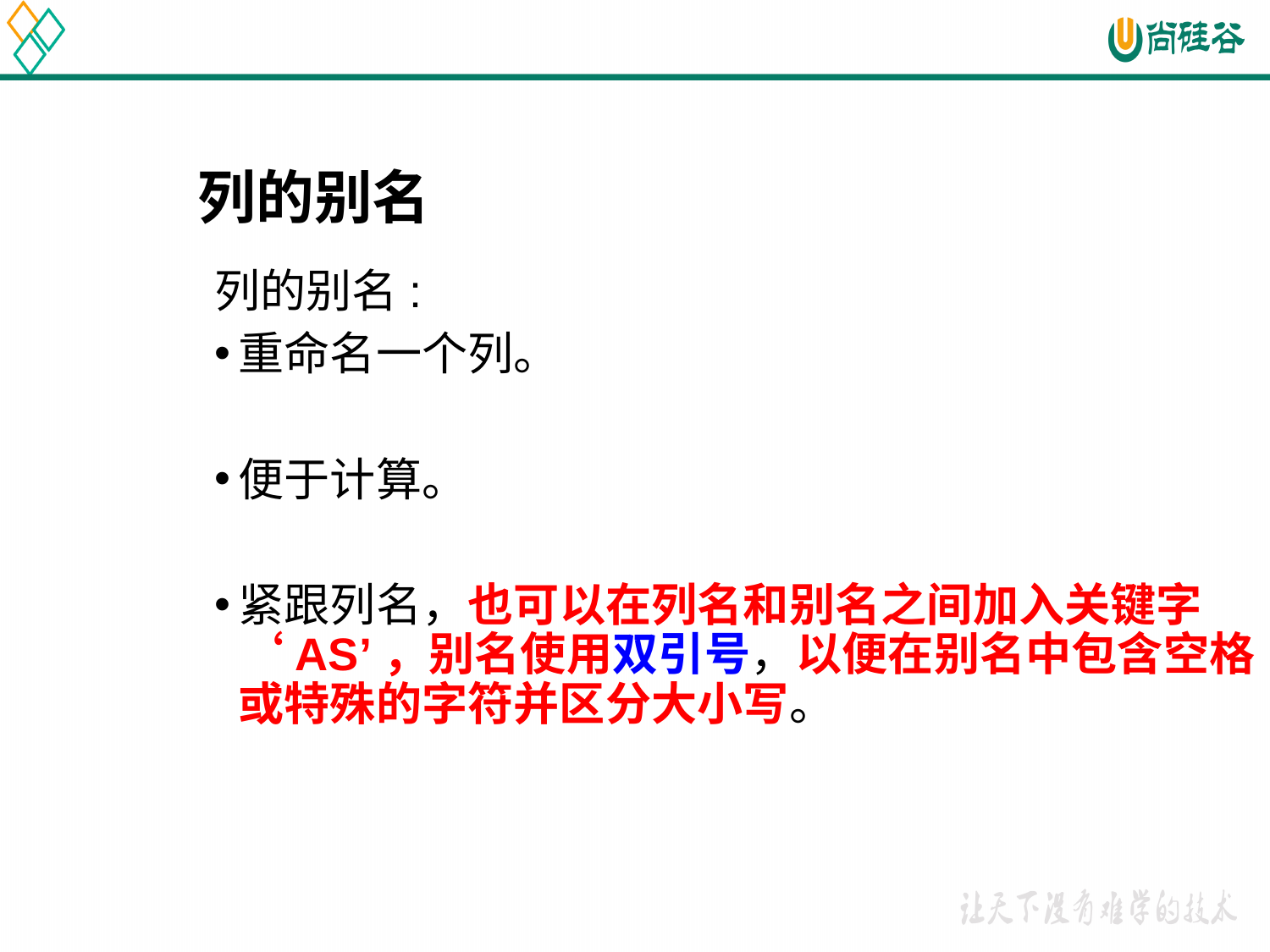

列的别名
列的别名:
重命名一个列。

便于计算。

紧跟列名，也可以在列名和别名之间加入关键字‘AS’，别名使用双引号，以便在别名中包含空格或特殊的字符并区分大小写。